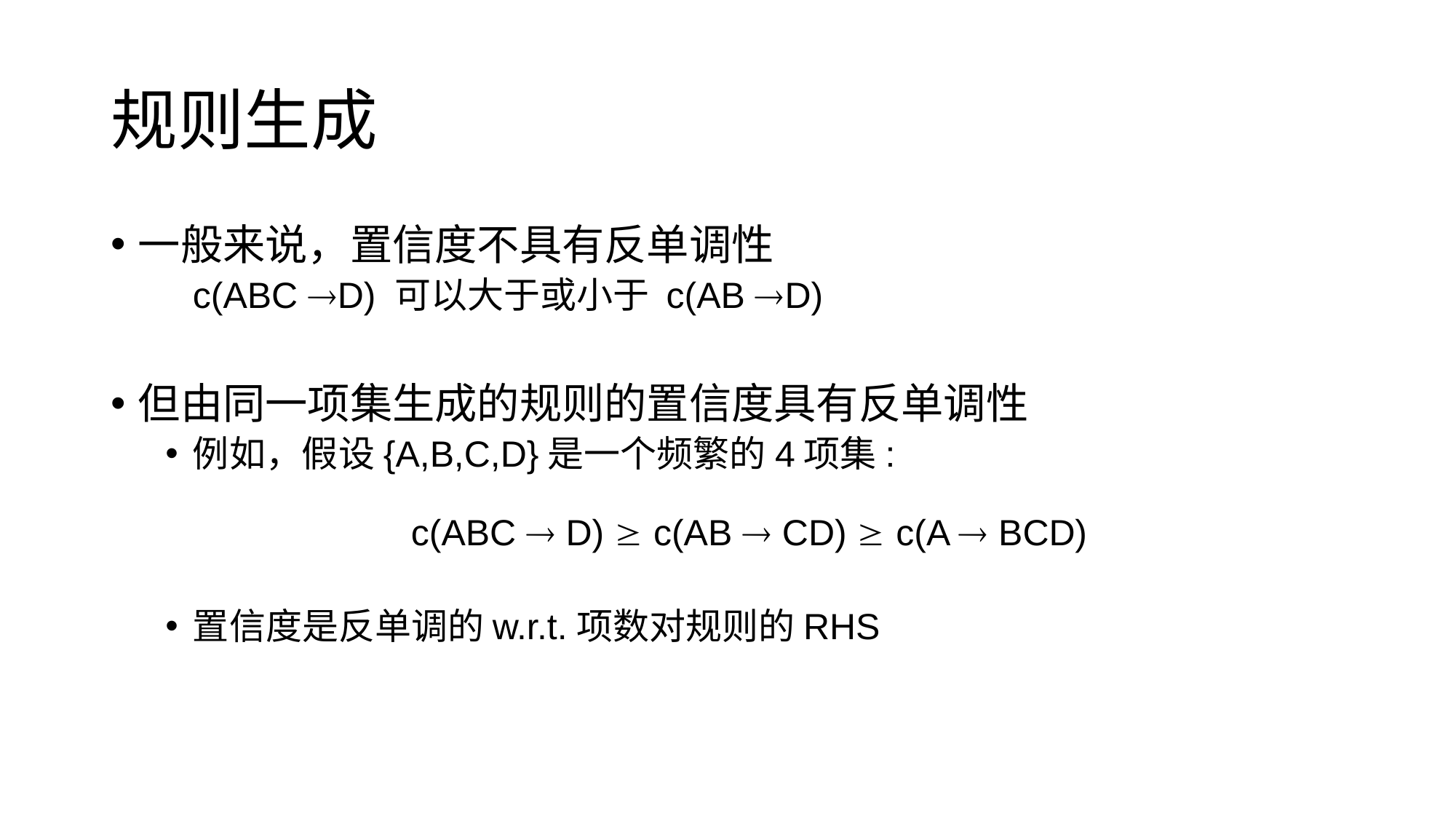

# 规则生成
一般来说，置信度不具有反单调性
	c(ABC →D) 可以大于或小于 c(AB →D)

但由同一项集生成的规则的置信度具有反单调性
例如，假设{A,B,C,D}是一个频繁的4项集:
		c(ABC → D) ≥ c(AB → CD) ≥ c(A → BCD)

置信度是反单调的w.r.t.项数对规则的RHS